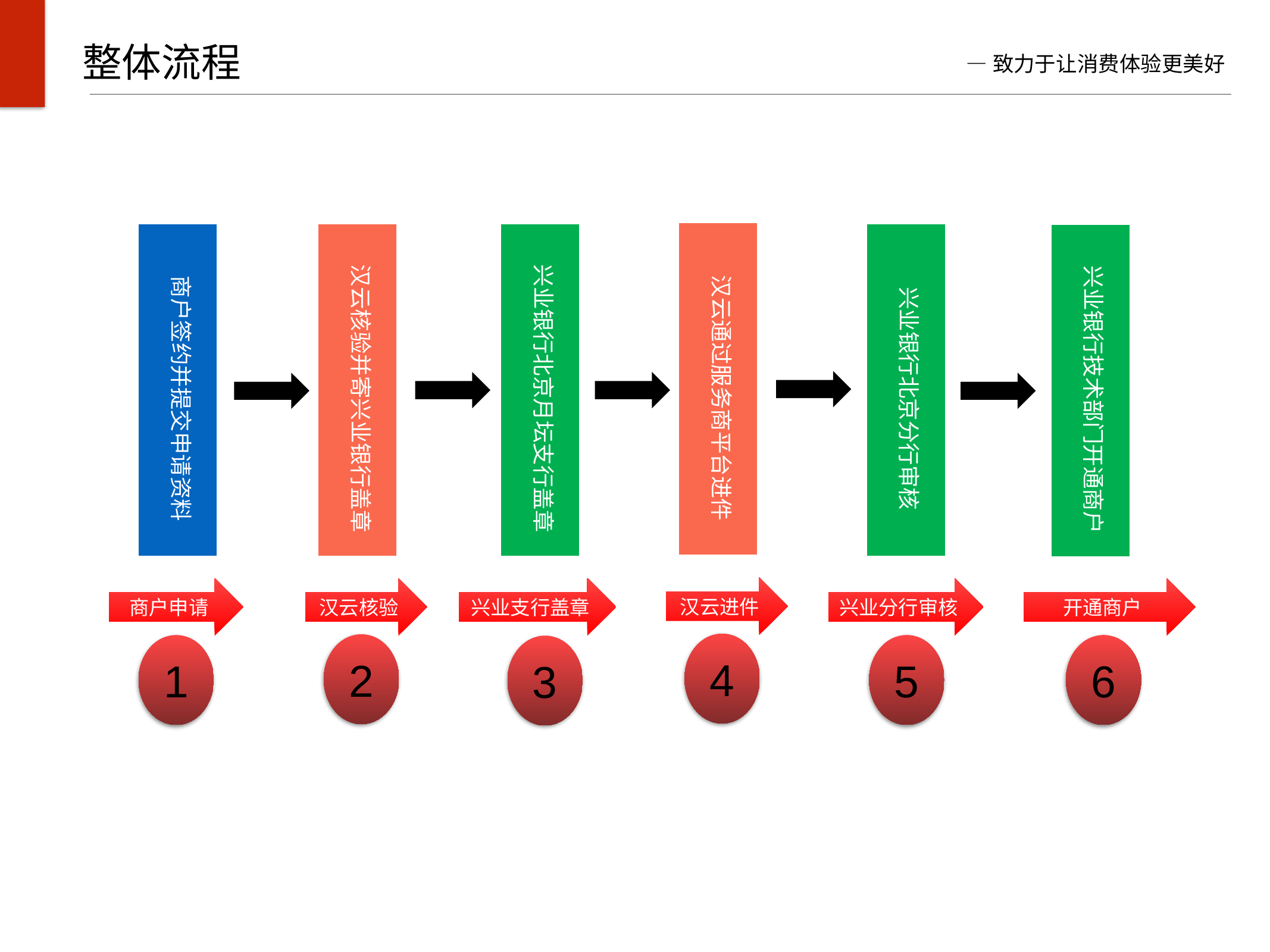

整体流程
 —致力于让消费体验更美好

汉云通过服务商平台进件

汉云核验并寄兴业银行盖章

兴业银行北京月坛支行盖章

兴业银行北京分行审核

商户签约并提交申请资料

兴业银行技术部门开通商户

汉云进件
商户申请
汉云核验
兴业支行盖章
兴业分行审核
开通商户
4
2
5
6
3
1